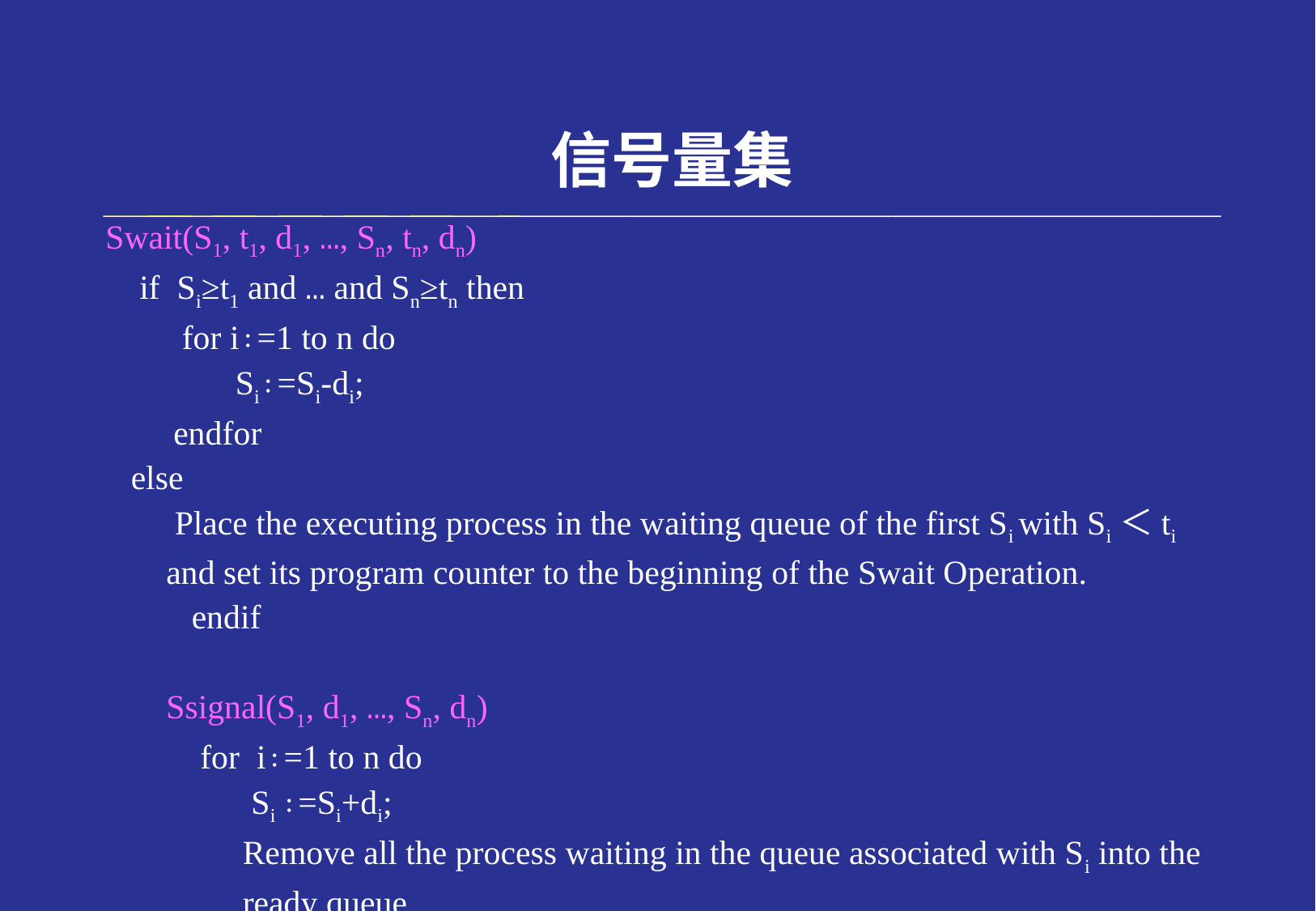

# 信号量集
Swait(S1, t1, d1, …, Sn, tn, dn)
    if  Si≥t1 and … and Sn≥tn then
         for i∶=1 to n do
        	 Si∶=Si-di;
        endfor
   else
 Place the executing process in the waiting queue of the first Si with Si＜ti and set its program counter to the beginning of the Swait Operation.
   endif

Ssignal(S1, d1, …, Sn, dn)
    for  i∶=1 to n do
          Si ∶=Si+di;
         Remove all the process waiting in the queue associated with Si into the
         ready queue
   endfor